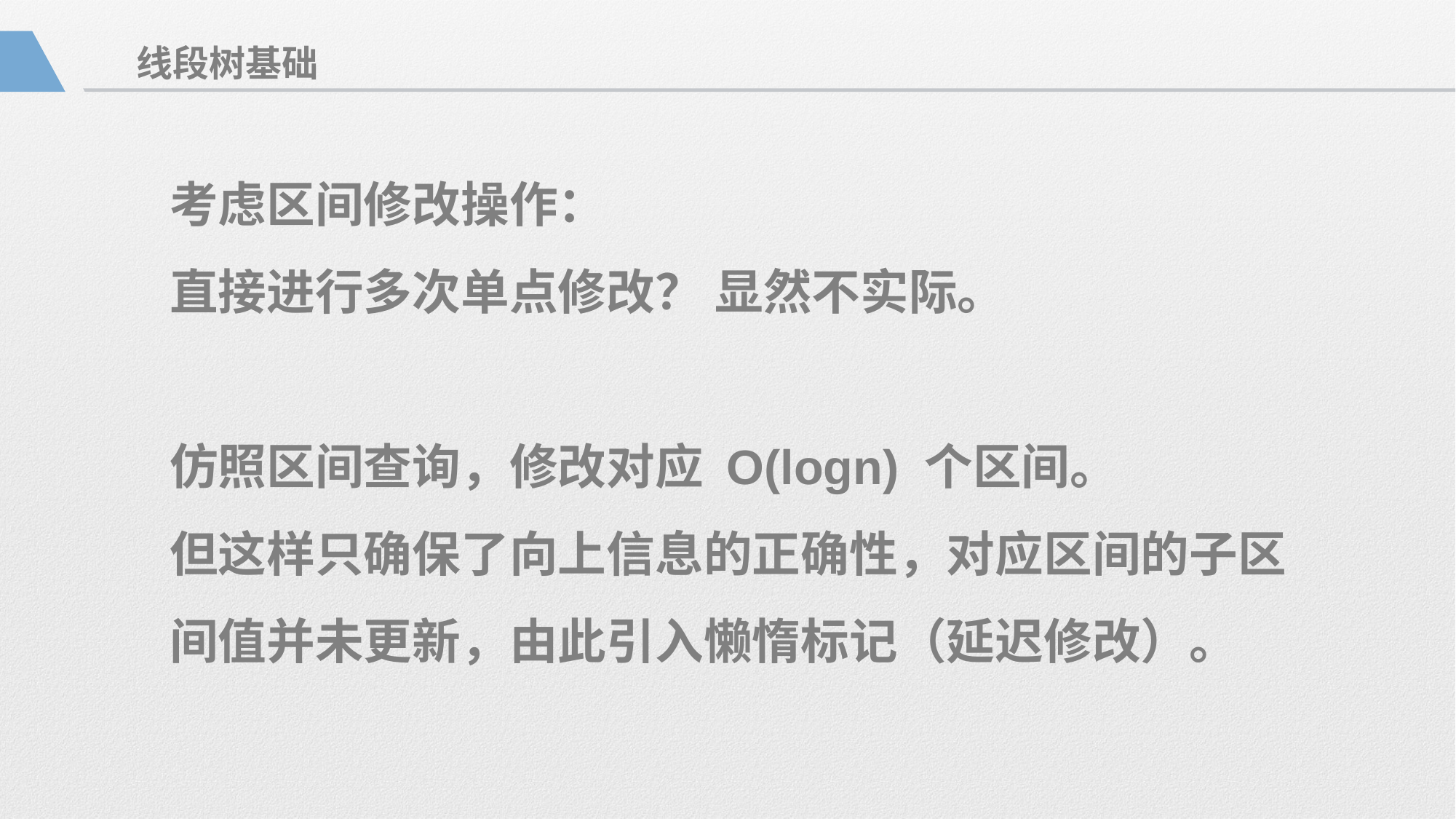

线段树基础
考虑区间修改操作：
直接进行多次单点修改？ 显然不实际。

仿照区间查询，修改对应 O(logn) 个区间。
但这样只确保了向上信息的正确性，对应区间的子区间值并未更新，由此引入懒惰标记（延迟修改）。